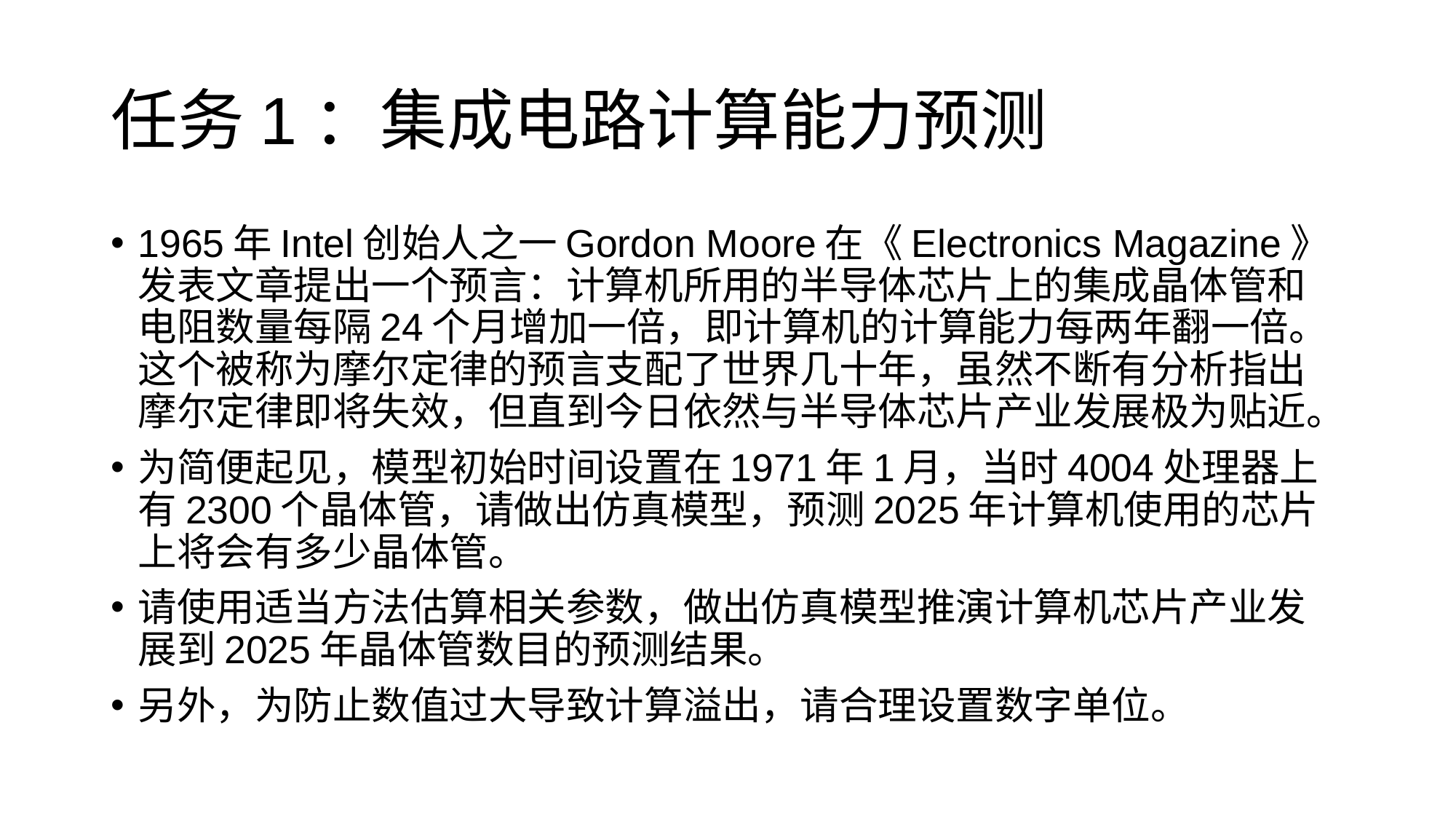

# 任务1：集成电路计算能力预测
1965年Intel创始人之一Gordon Moore在《Electronics Magazine》发表文章提出一个预言：计算机所用的半导体芯片上的集成晶体管和电阻数量每隔24个月增加一倍，即计算机的计算能力每两年翻一倍。这个被称为摩尔定律的预言支配了世界几十年，虽然不断有分析指出摩尔定律即将失效，但直到今日依然与半导体芯片产业发展极为贴近。
为简便起见，模型初始时间设置在1971年1月，当时4004处理器上有2300个晶体管，请做出仿真模型，预测2025年计算机使用的芯片上将会有多少晶体管。
请使用适当方法估算相关参数，做出仿真模型推演计算机芯片产业发展到2025年晶体管数目的预测结果。
另外，为防止数值过大导致计算溢出，请合理设置数字单位。